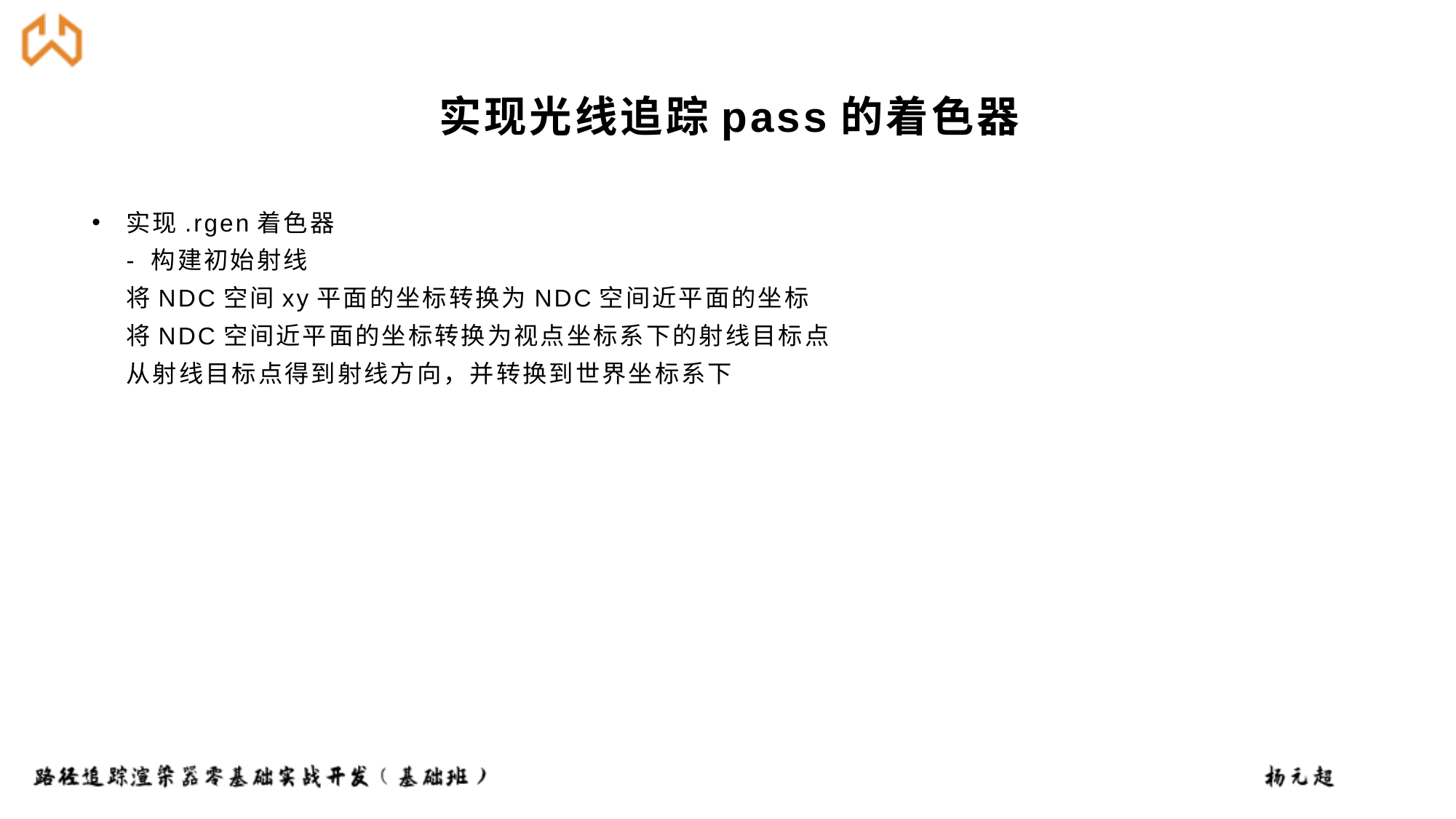

# 实现光线追踪pass的着色器
实现.rgen着色器
- 构建初始射线
将NDC空间xy平面的坐标转换为NDC空间近平面的坐标
将NDC空间近平面的坐标转换为视点坐标系下的射线目标点
从射线目标点得到射线方向，并转换到世界坐标系下